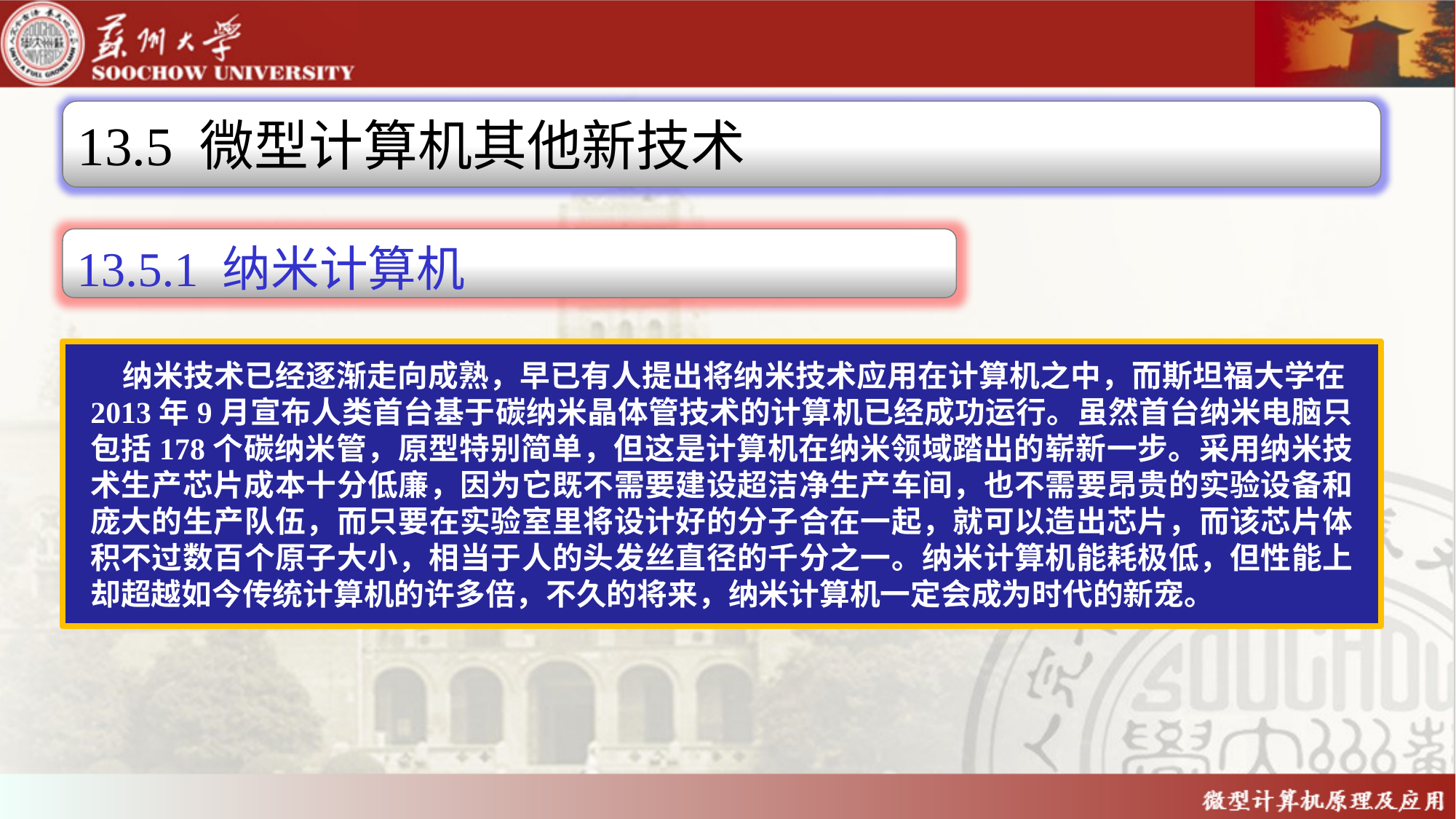

13.5 微型计算机其他新技术
13.5.1 纳米计算机
纳米技术已经逐渐走向成熟，早已有人提出将纳米技术应用在计算机之中，而斯坦福大学在2013年9月宣布人类首台基于碳纳米晶体管技术的计算机已经成功运行。虽然首台纳米电脑只包括178个碳纳米管，原型特别简单，但这是计算机在纳米领域踏出的崭新一步。采用纳米技术生产芯片成本十分低廉，因为它既不需要建设超洁净生产车间，也不需要昂贵的实验设备和庞大的生产队伍，而只要在实验室里将设计好的分子合在一起，就可以造出芯片，而该芯片体积不过数百个原子大小，相当于人的头发丝直径的千分之一。纳米计算机能耗极低，但性能上却超越如今传统计算机的许多倍，不久的将来，纳米计算机一定会成为时代的新宠。